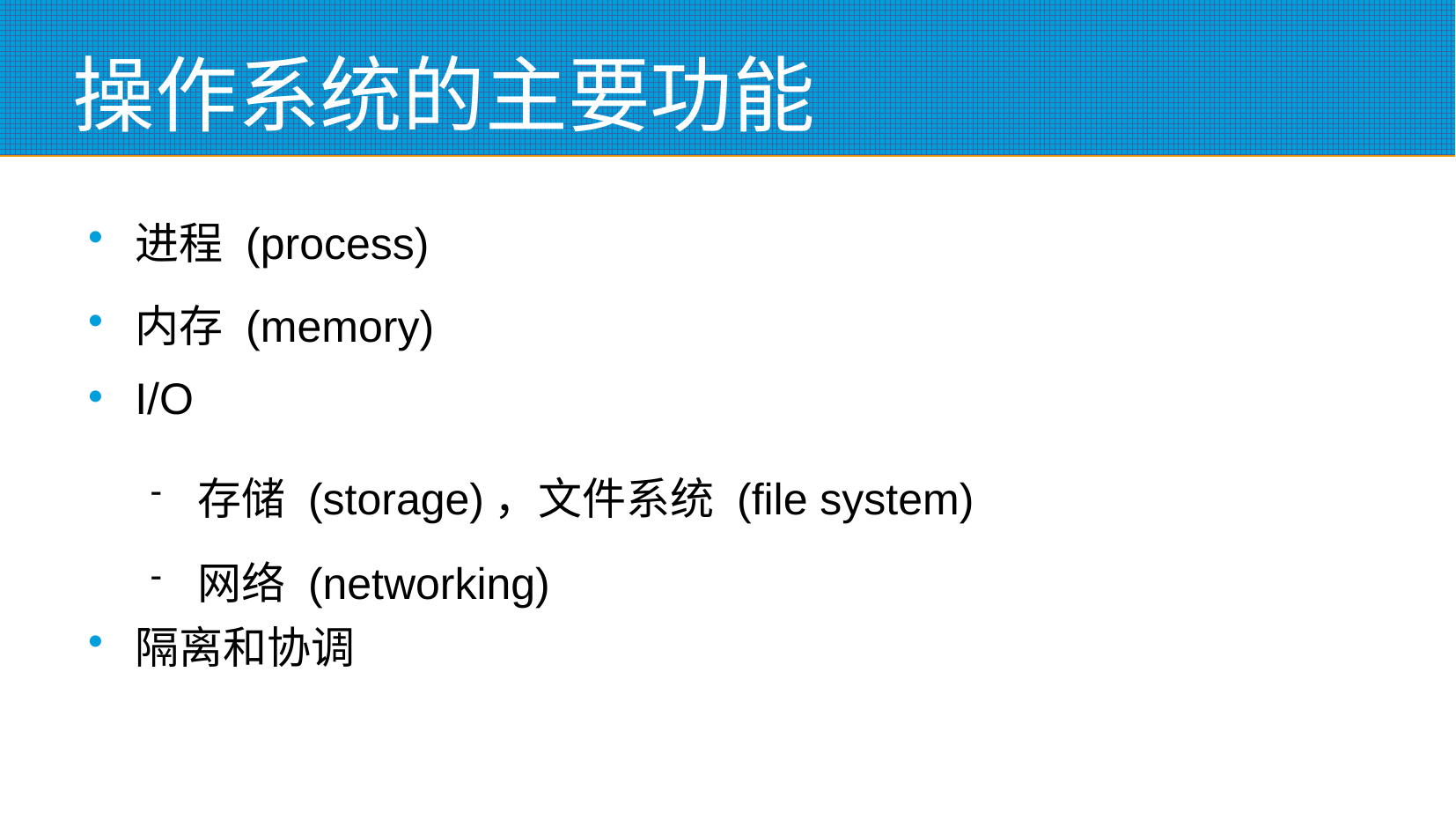

# 操作系统的主要功能
进程 (process)
内存 (memory)
I/O
存储 (storage)，文件系统 (file system)
网络 (networking)
隔离和协调